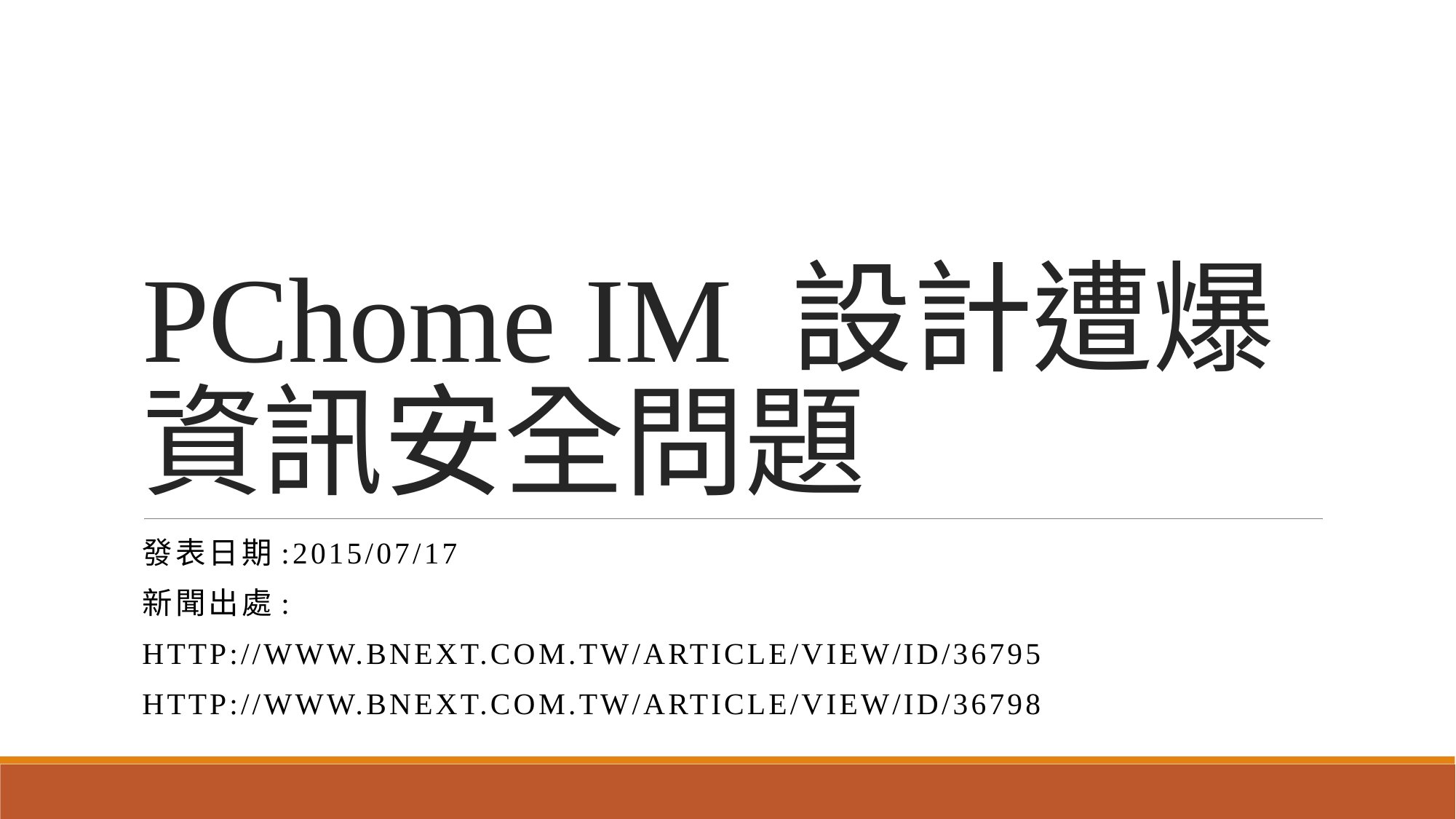

# PChome IM 設計遭爆資訊安全問題
發表日期:2015/07/17
新聞出處:
http://www.bnext.com.tw/article/view/id/36795
http://www.bnext.com.tw/article/view/id/36798